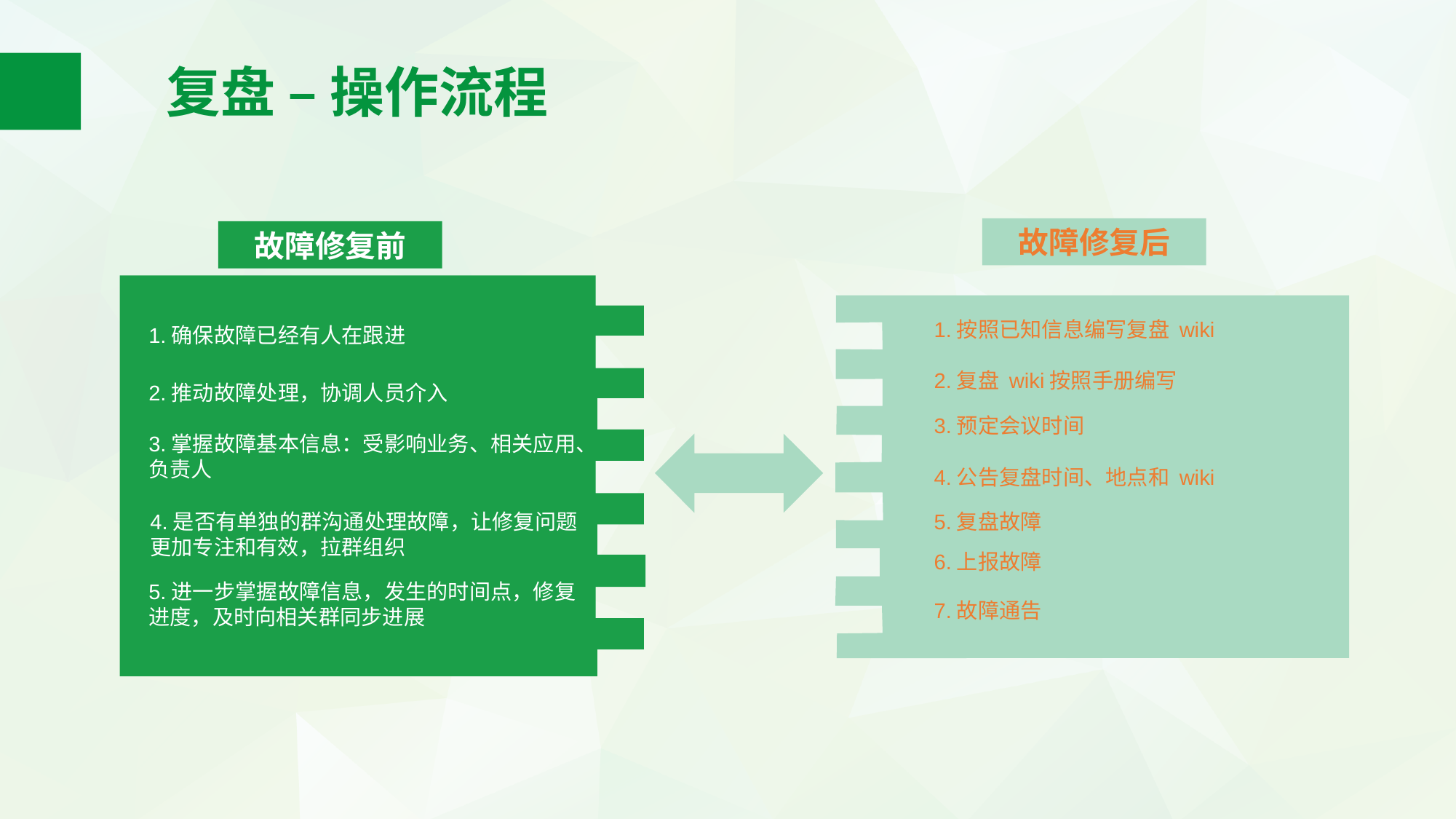

复盘 – 操作流程
故障修复后
故障修复前

1.按照已知信息编写复盘 wiki
2.复盘 wiki按照手册编写
3.预定会议时间
4.公告复盘时间、地点和 wiki
5.复盘故障
6.上报故障
7.故障通告
1.确保故障已经有人在跟进
2.推动故障处理，协调人员介入
3.掌握故障基本信息：受影响业务、相关应用、负责人
4.是否有单独的群沟通处理故障，让修复问题更加专注和有效，拉群组织
5.进一步掌握故障信息，发生的时间点，修复进度，及时向相关群同步进展